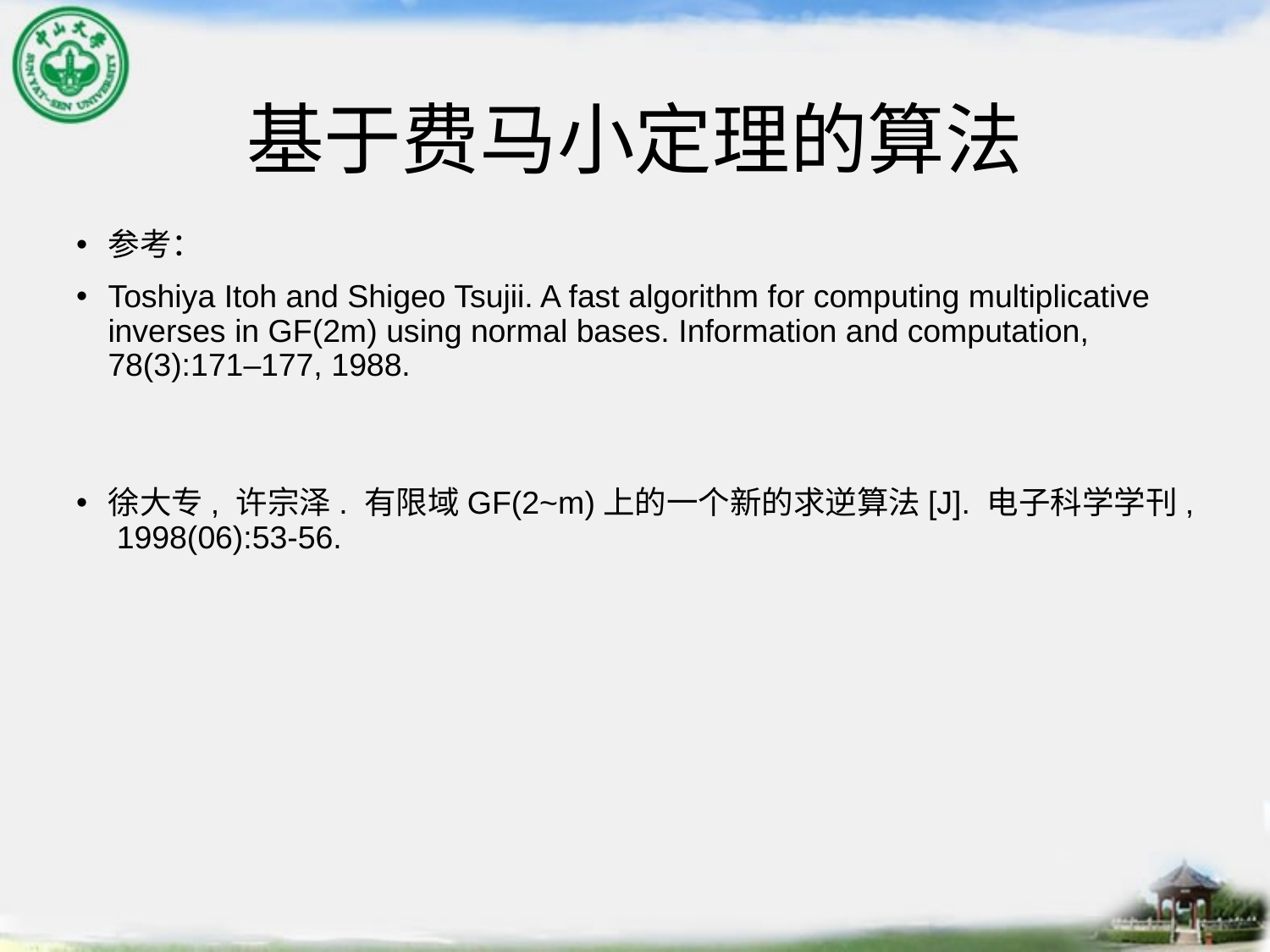

# 基于费马小定理的算法
参考：
Toshiya Itoh and Shigeo Tsujii. A fast algorithm for computing multiplicative inverses in GF(2m) using normal bases. Information and computation, 78(3):171–177, 1988.

徐大专, 许宗泽. 有限域GF(2~m)上的一个新的求逆算法[J]. 电子科学学刊, 1998(06):53-56.